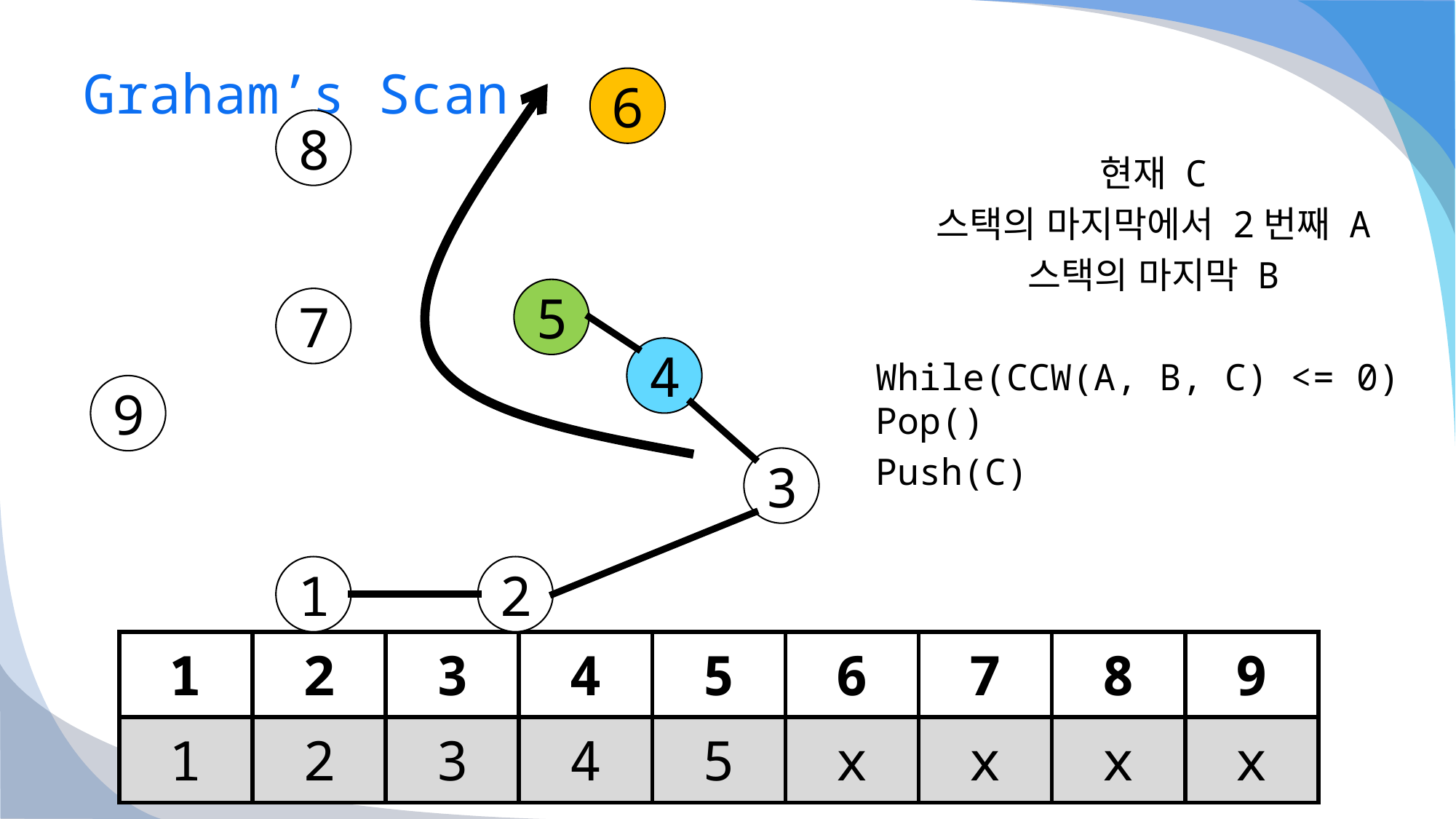

# Graham’s Scan

현재 C
스택의 마지막에서 2번째 A
스택의 마지막 B

While(CCW(A, B, C) <= 0) Pop()
Push(C)

6

8
5
7
4
9
3
1
2
| 1 | 2 | 3 | 4 | 5 | 6 | 7 | 8 | 9 |
| --- | --- | --- | --- | --- | --- | --- | --- | --- |
| 1 | 2 | 3 | 4 | 5 | x | x | x | x |